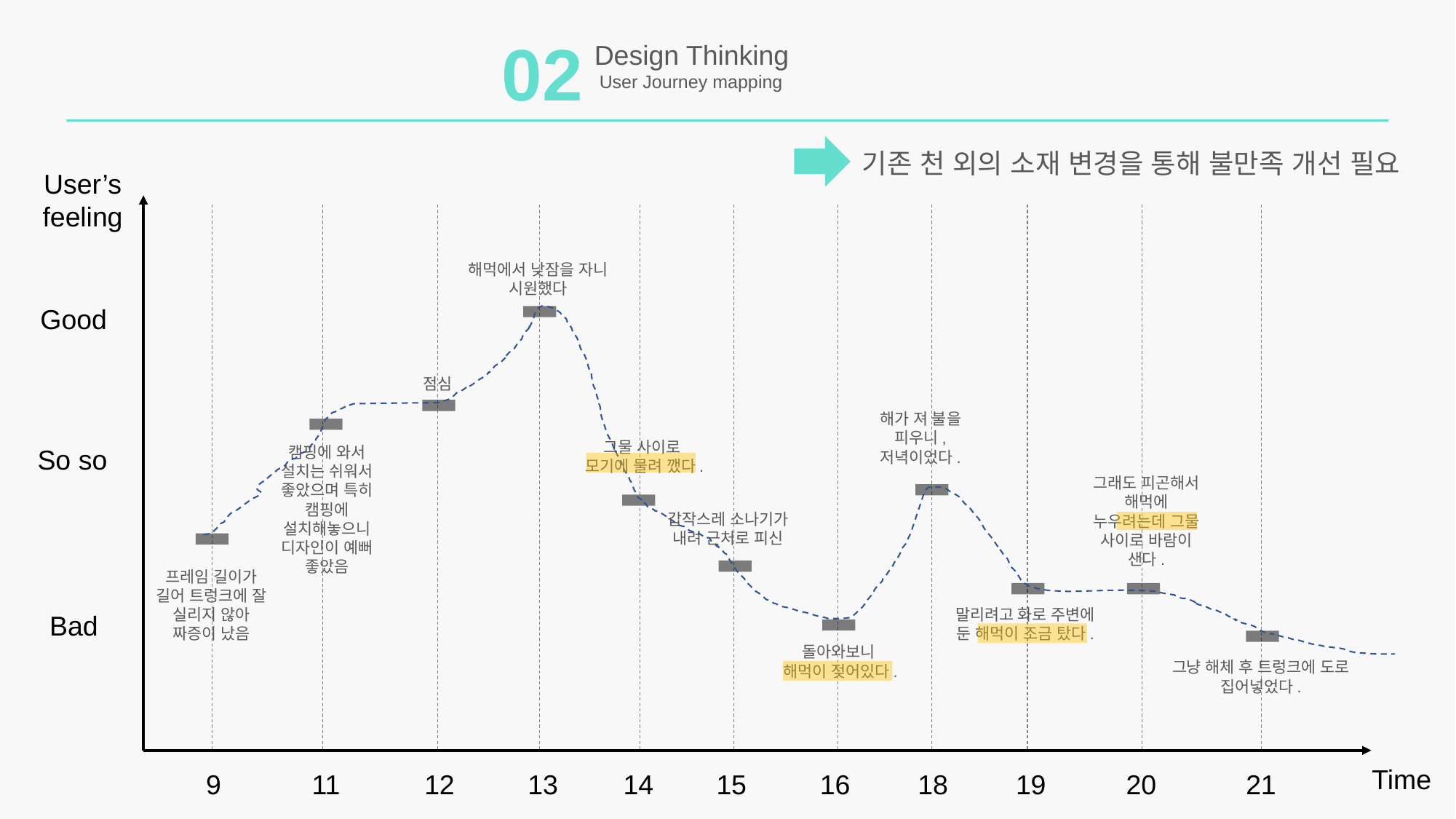

02
Design Thinking
 User Journey mapping

기존 천 외의 소재 변경을 통해 불만족 개선 필요
User’s feeling
해먹에서 낮잠을 자니 시원했다
Good

점심

해가 져 불을 피우니, 저녁이었다.

그물 사이로
모기에 물려 깼다.
캠핑에 와서 설치는 쉬워서 좋았으며 특히 캠핑에 설치해놓으니 디자인이 예뻐 좋았음
So so

그래도 피곤해서 해먹에 누우려는데 그물 사이로 바람이 샌다.

갑작스레 소나기가 내려 근처로 피신

프레임 길이가 길어 트렁크에 잘 실리지 않아 짜증이 났음

말리려고 화로 주변에 둔 해먹이 조금 탔다.
Bad

돌아와보니
해먹이 젖어있다.
그냥 해체 후 트렁크에 도로 집어넣었다.

Time
9
11
12
13
14
15
16
18
19
20
21